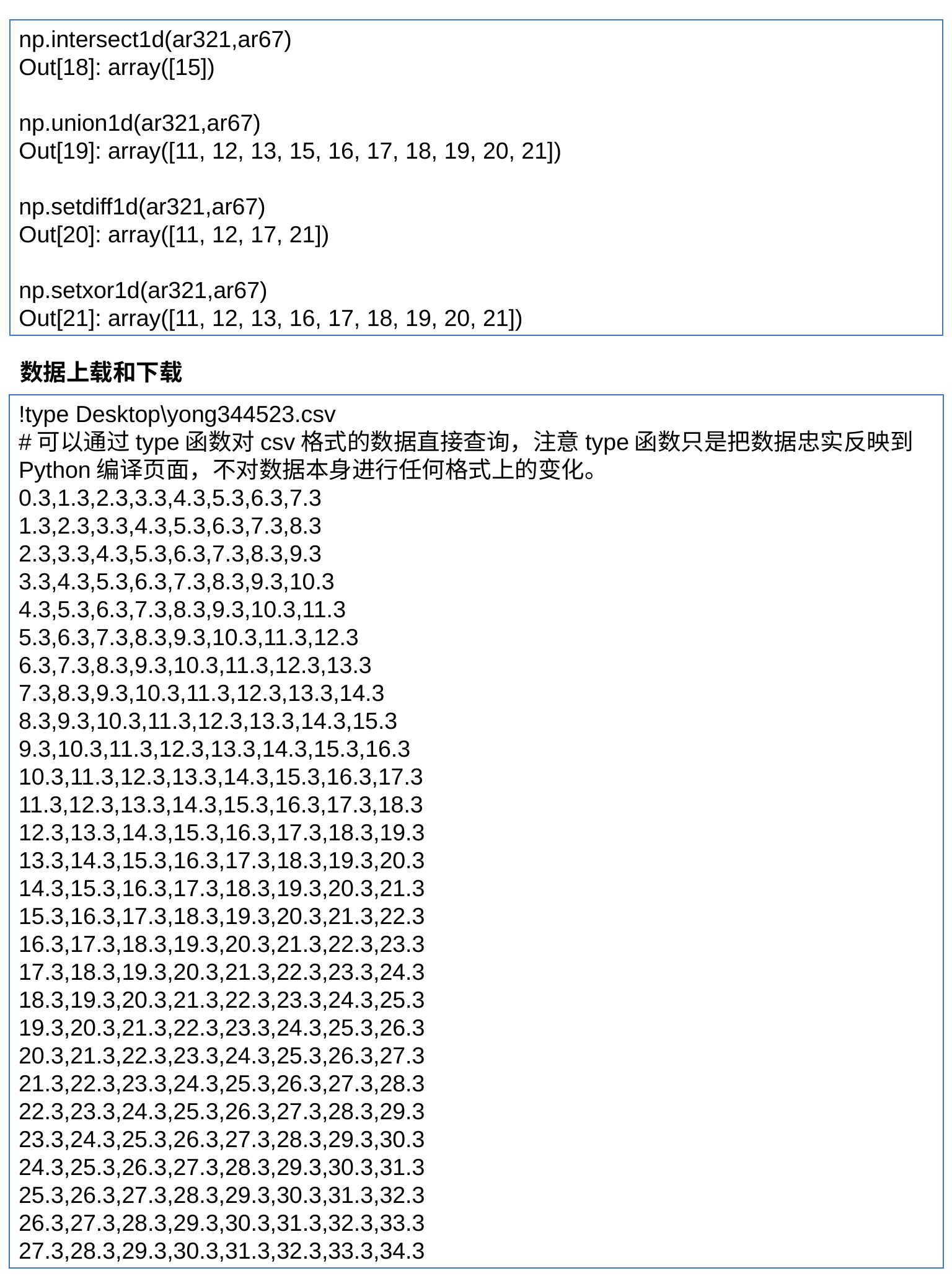

np.intersect1d(ar321,ar67)
Out[18]: array([15])

np.union1d(ar321,ar67)
Out[19]: array([11, 12, 13, 15, 16, 17, 18, 19, 20, 21])

np.setdiff1d(ar321,ar67)
Out[20]: array([11, 12, 17, 21])

np.setxor1d(ar321,ar67)
Out[21]: array([11, 12, 13, 16, 17, 18, 19, 20, 21])
数据上载和下载
!type Desktop\yong344523.csv
#可以通过type函数对csv格式的数据直接查询，注意type函数只是把数据忠实反映到Python编译页面，不对数据本身进行任何格式上的变化。
0.3,1.3,2.3,3.3,4.3,5.3,6.3,7.3
1.3,2.3,3.3,4.3,5.3,6.3,7.3,8.3
2.3,3.3,4.3,5.3,6.3,7.3,8.3,9.3
3.3,4.3,5.3,6.3,7.3,8.3,9.3,10.3
4.3,5.3,6.3,7.3,8.3,9.3,10.3,11.3
5.3,6.3,7.3,8.3,9.3,10.3,11.3,12.3
6.3,7.3,8.3,9.3,10.3,11.3,12.3,13.3
7.3,8.3,9.3,10.3,11.3,12.3,13.3,14.3
8.3,9.3,10.3,11.3,12.3,13.3,14.3,15.3
9.3,10.3,11.3,12.3,13.3,14.3,15.3,16.3
10.3,11.3,12.3,13.3,14.3,15.3,16.3,17.3
11.3,12.3,13.3,14.3,15.3,16.3,17.3,18.3
12.3,13.3,14.3,15.3,16.3,17.3,18.3,19.3
13.3,14.3,15.3,16.3,17.3,18.3,19.3,20.3
14.3,15.3,16.3,17.3,18.3,19.3,20.3,21.3
15.3,16.3,17.3,18.3,19.3,20.3,21.3,22.3
16.3,17.3,18.3,19.3,20.3,21.3,22.3,23.3
17.3,18.3,19.3,20.3,21.3,22.3,23.3,24.3
18.3,19.3,20.3,21.3,22.3,23.3,24.3,25.3
19.3,20.3,21.3,22.3,23.3,24.3,25.3,26.3
20.3,21.3,22.3,23.3,24.3,25.3,26.3,27.3
21.3,22.3,23.3,24.3,25.3,26.3,27.3,28.3
22.3,23.3,24.3,25.3,26.3,27.3,28.3,29.3
23.3,24.3,25.3,26.3,27.3,28.3,29.3,30.3
24.3,25.3,26.3,27.3,28.3,29.3,30.3,31.3
25.3,26.3,27.3,28.3,29.3,30.3,31.3,32.3
26.3,27.3,28.3,29.3,30.3,31.3,32.3,33.3
27.3,28.3,29.3,30.3,31.3,32.3,33.3,34.3